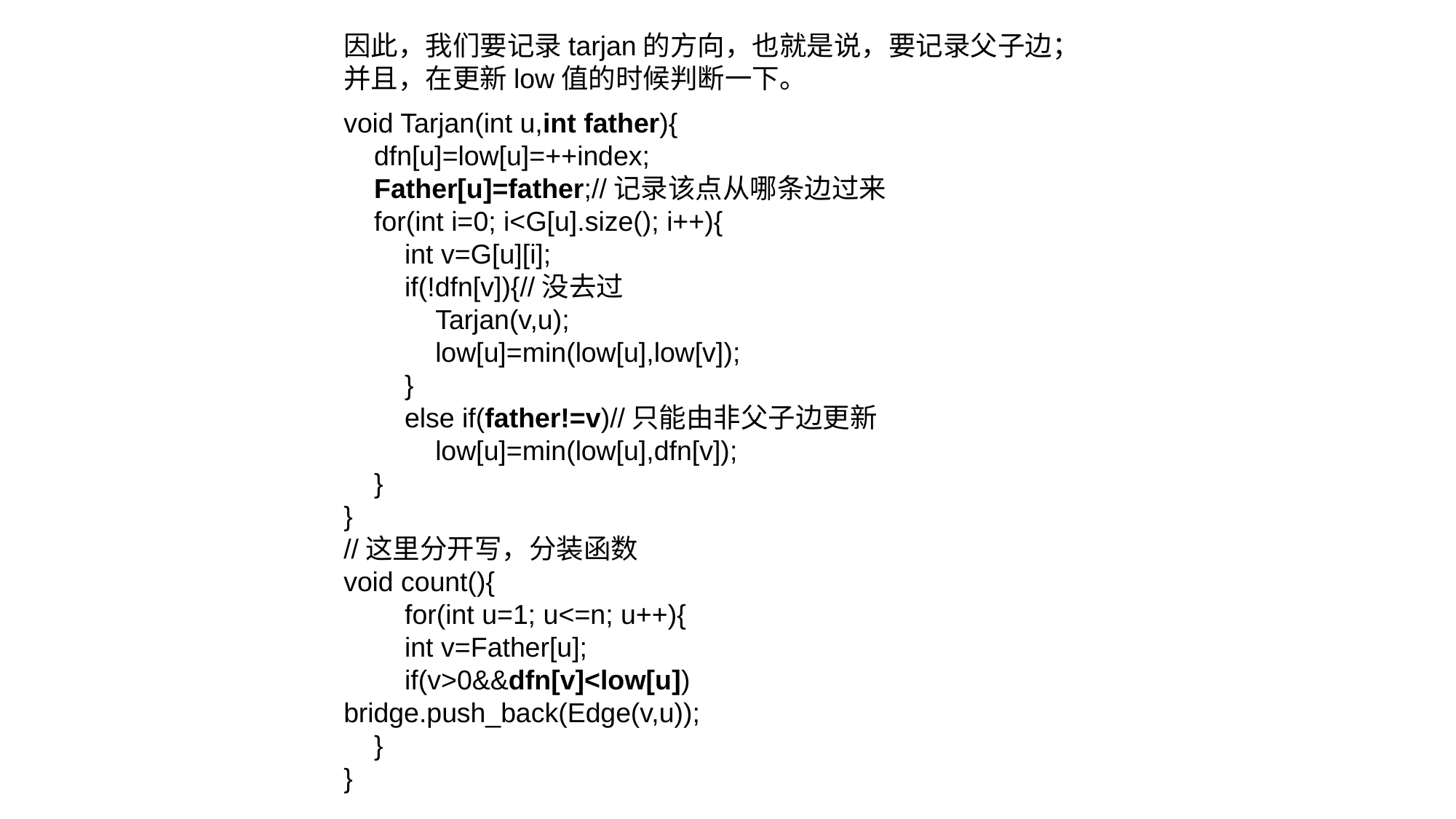

因此，我们要记录tarjan的方向，也就是说，要记录父子边；
并且，在更新low值的时候判断一下。
void Tarjan(int u,int father){
    dfn[u]=low[u]=++index;
    Father[u]=father;//记录该点从哪条边过来
    for(int i=0; i<G[u].size(); i++){
        int v=G[u][i];
        if(!dfn[v]){//没去过
            Tarjan(v,u);
            low[u]=min(low[u],low[v]);
        }
        else if(father!=v)//只能由非父子边更新
            low[u]=min(low[u],dfn[v]);
    }
}
//这里分开写，分装函数
void count(){
        for(int u=1; u<=n; u++){
        int v=Father[u];
        if(v>0&&dfn[v]<low[u]) bridge.push_back(Edge(v,u));
    }
}